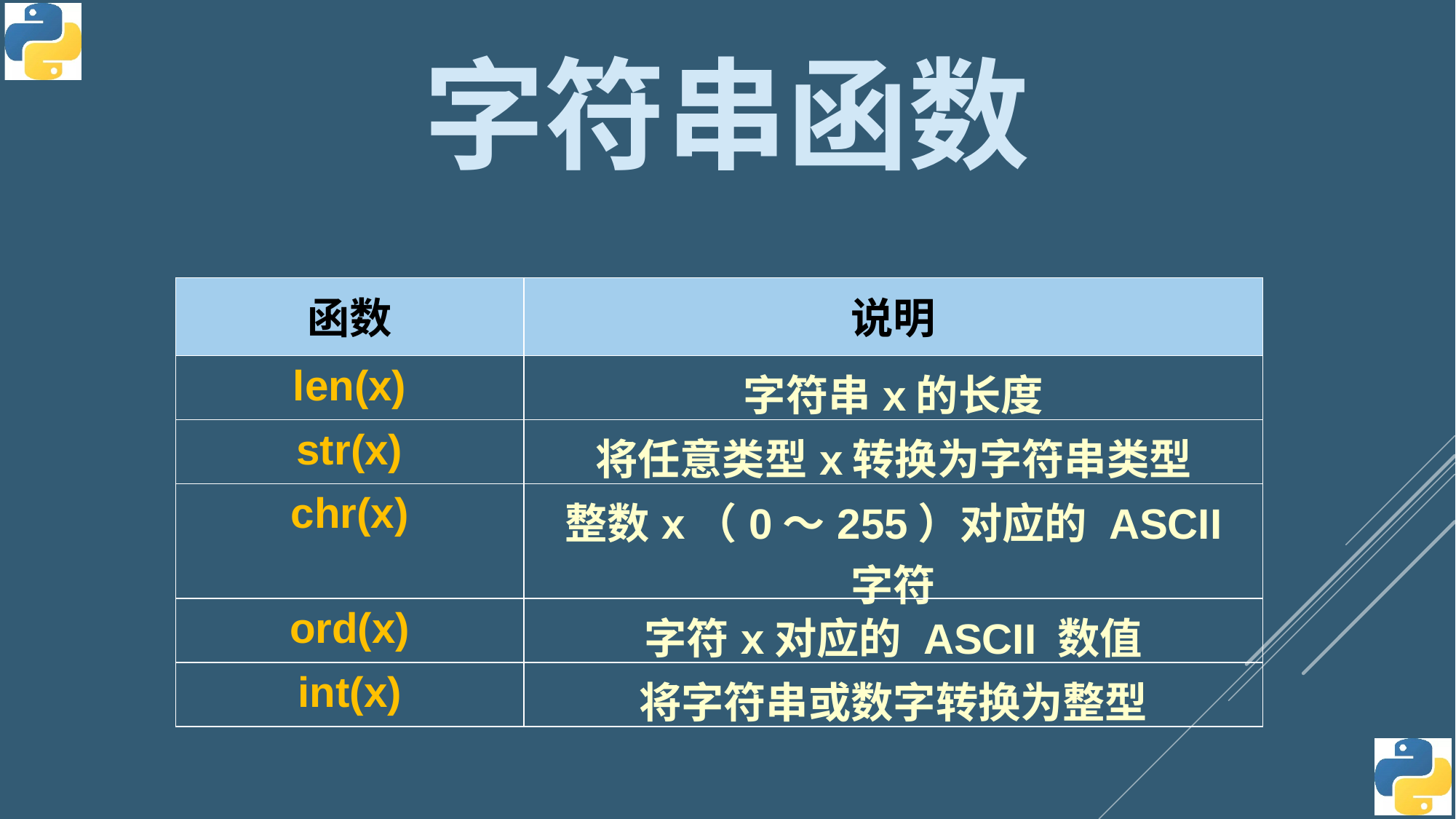

字符串函数
| 函数 | 说明 |
| --- | --- |
| len(x) | 字符串x的长度 |
| str(x) | 将任意类型x转换为字符串类型 |
| chr(x) | 整数x（0～255）对应的 ASCII 字符 |
| ord(x) | 字符x对应的 ASCII 数值 |
| int(x) | 将字符串或数字转换为整型 |